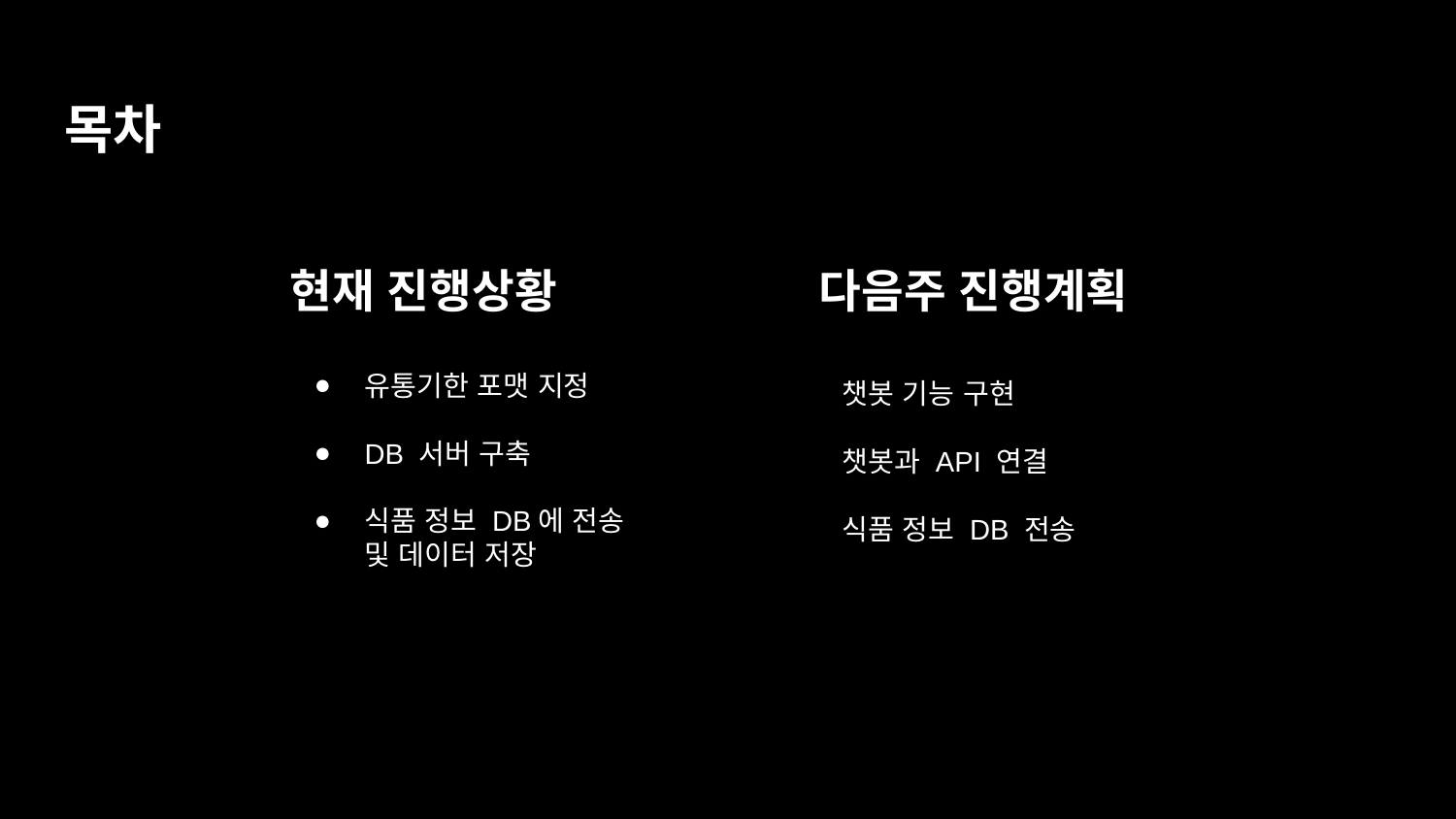

# 목차
현재 진행상황

다음주 진행계획

유통기한 포맷 지정

DB 서버 구축

식품 정보 DB에 전송 및 데이터 저장
챗봇 기능 구현

챗봇과 API 연결

식품 정보 DB 전송